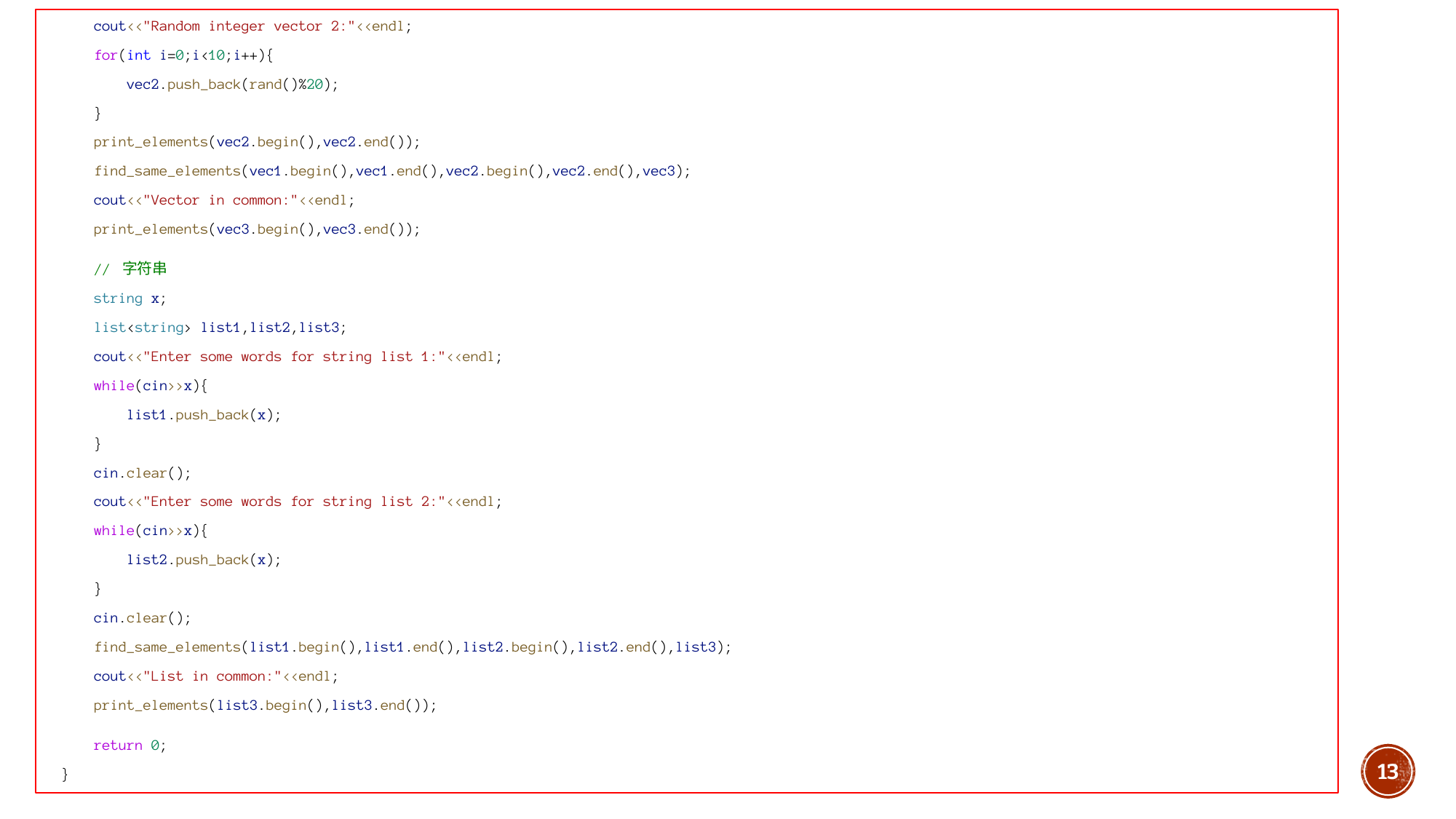

cout<<"Random integer vector 2:"<<endl;
    for(int i=0;i<10;i++){
        vec2.push_back(rand()%20);
    }
    print_elements(vec2.begin(),vec2.end());
    find_same_elements(vec1.begin(),vec1.end(),vec2.begin(),vec2.end(),vec3);
    cout<<"Vector in common:"<<endl;
    print_elements(vec3.begin(),vec3.end());
    // 字符串
    string x;
    list<string> list1,list2,list3;
    cout<<"Enter some words for string list 1:"<<endl;
    while(cin>>x){
        list1.push_back(x);
    }
    cin.clear();
    cout<<"Enter some words for string list 2:"<<endl;
    while(cin>>x){
        list2.push_back(x);
    }
    cin.clear();
    find_same_elements(list1.begin(),list1.end(),list2.begin(),list2.end(),list3);
    cout<<"List in common:"<<endl;
    print_elements(list3.begin(),list3.end());
    return 0;
}
13